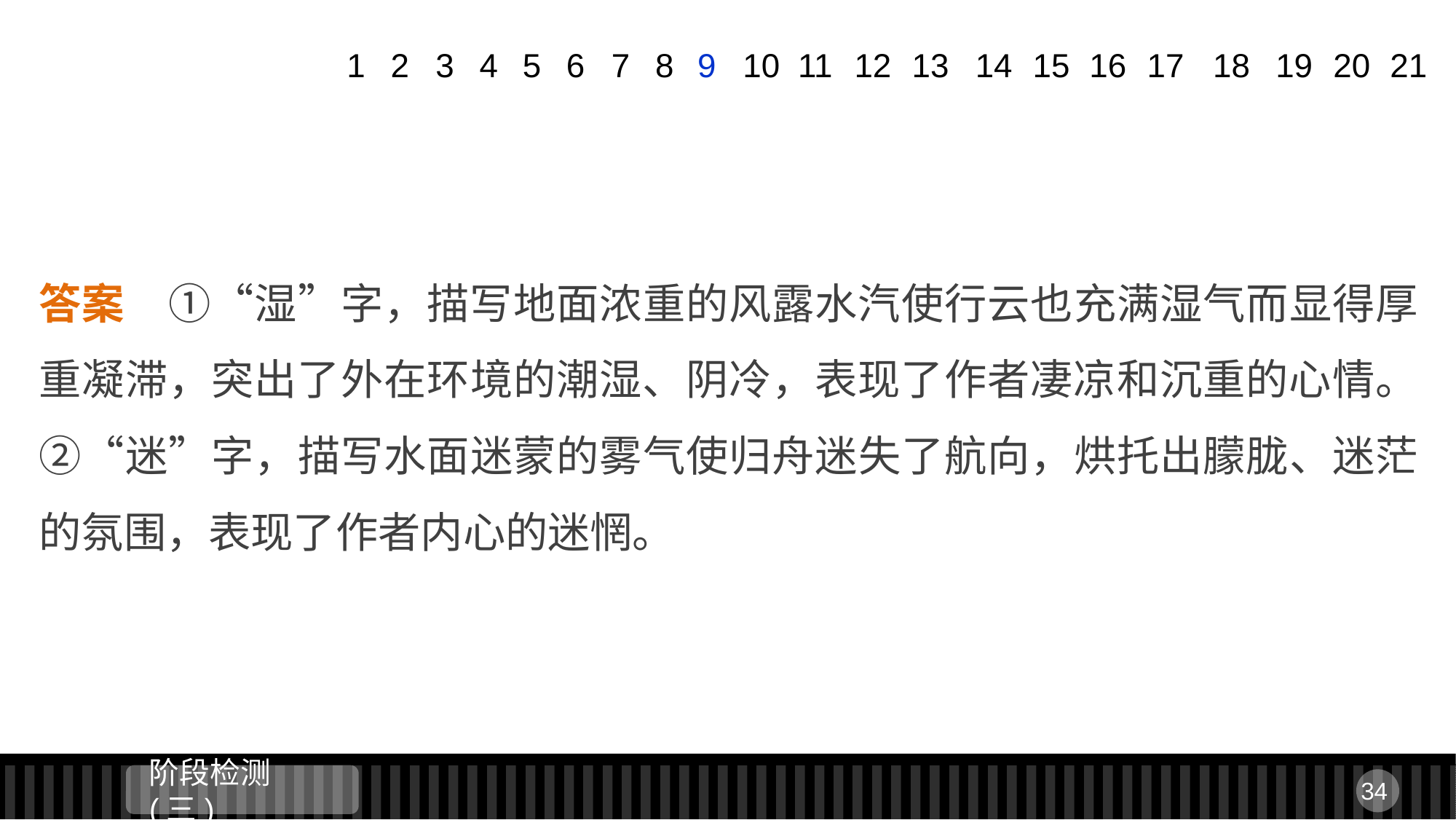

1
2
3
4
5
6
7
8
9
11
12
13
14
15
16
17
18
19
20
21
10
答案　①“湿”字，描写地面浓重的风露水汽使行云也充满湿气而显得厚重凝滞，突出了外在环境的潮湿、阴冷，表现了作者凄凉和沉重的心情。②“迷”字，描写水面迷蒙的雾气使归舟迷失了航向，烘托出朦胧、迷茫的氛围，表现了作者内心的迷惘。